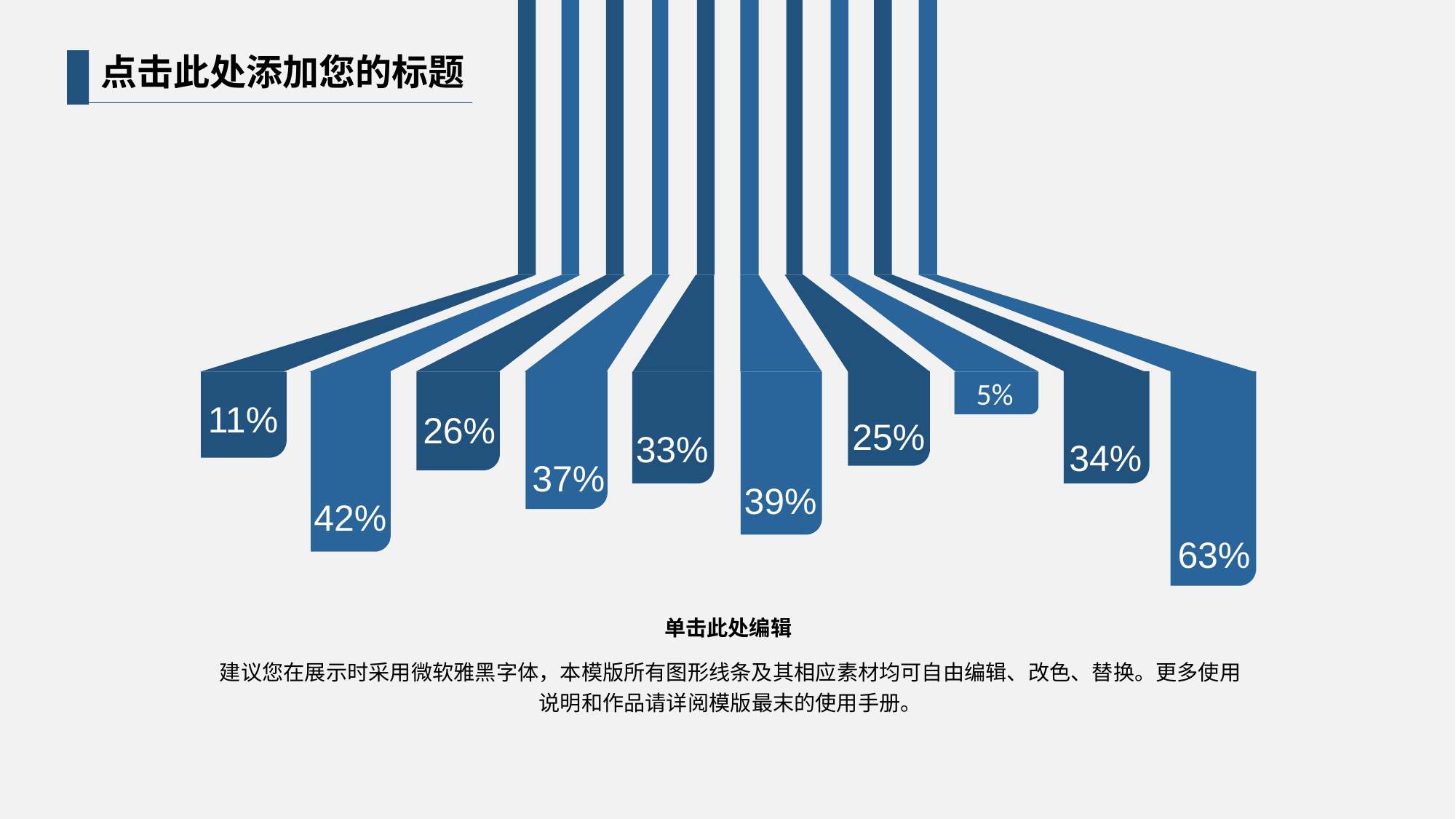

点击此处添加您的标题

5%

11%
26%
25%
33%
34%
37%
39%
42%
63%
单击此处编辑
建议您在展示时采用微软雅黑字体，本模版所有图形线条及其相应素材均可自由编辑、改色、替换。更多使用说明和作品请详阅模版最末的使用手册。